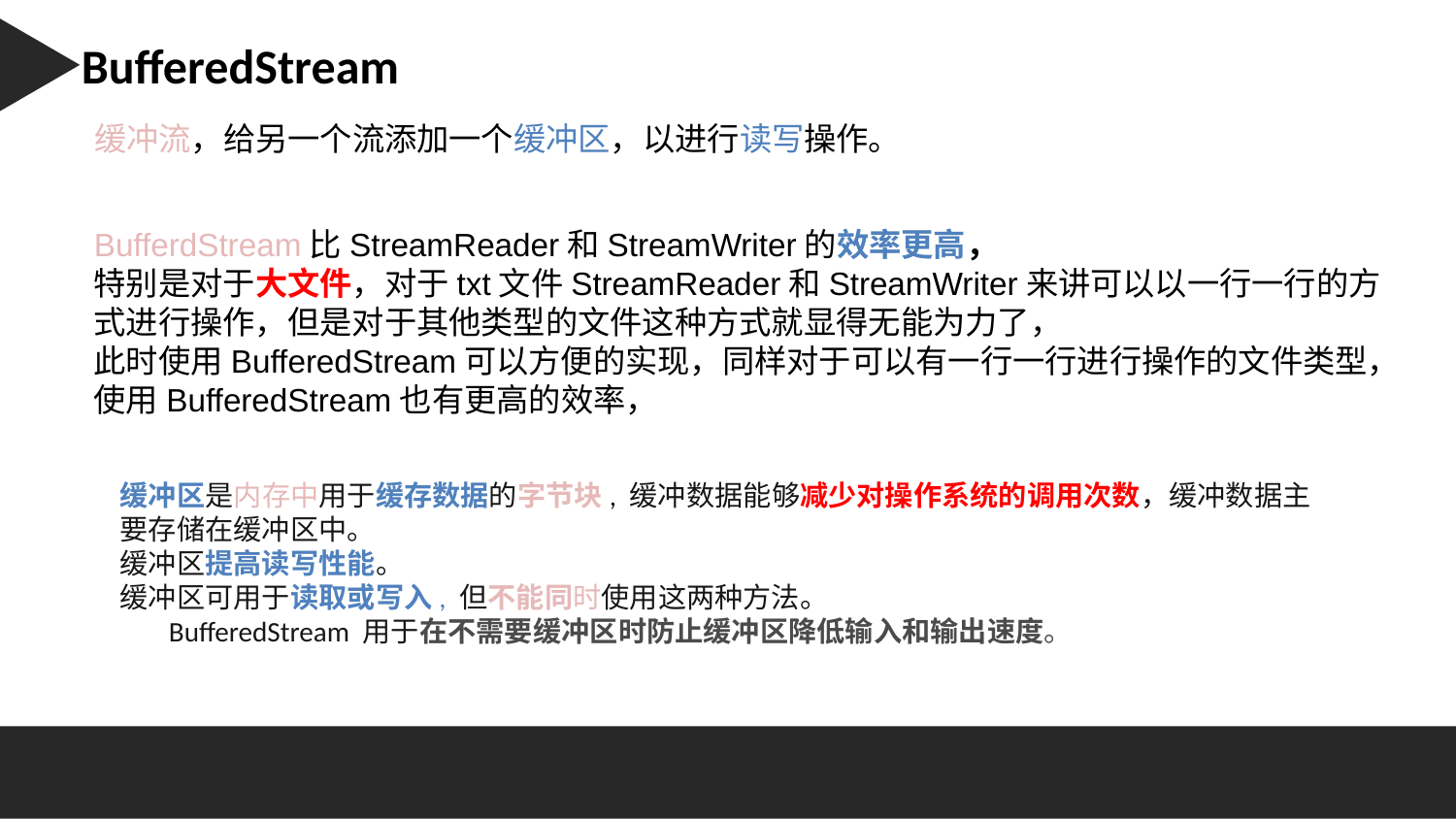

Character 字符串：

BufferedStream
缓冲流，给另一个流添加一个缓冲区，以进行读写操作。
BufferdStream比StreamReader和StreamWriter的效率更高，
特别是对于大文件，对于txt文件StreamReader和StreamWriter来讲可以以一行一行的方式进行操作，但是对于其他类型的文件这种方式就显得无能为力了，
此时使用BufferedStream可以方便的实现，同样对于可以有一行一行进行操作的文件类型，使用BufferedStream也有更高的效率，
stringWriter
缓冲区是内存中用于缓存数据的字节块, 缓冲数据能够减少对操作系统的调用次数，缓冲数据主要存储在缓冲区中。 缓冲区提高读写性能。 缓冲区可用于读取或写入, 但不能同时使用这两种方法。BufferedStream 用于在不需要缓冲区时防止缓冲区降低输入和输出速度。